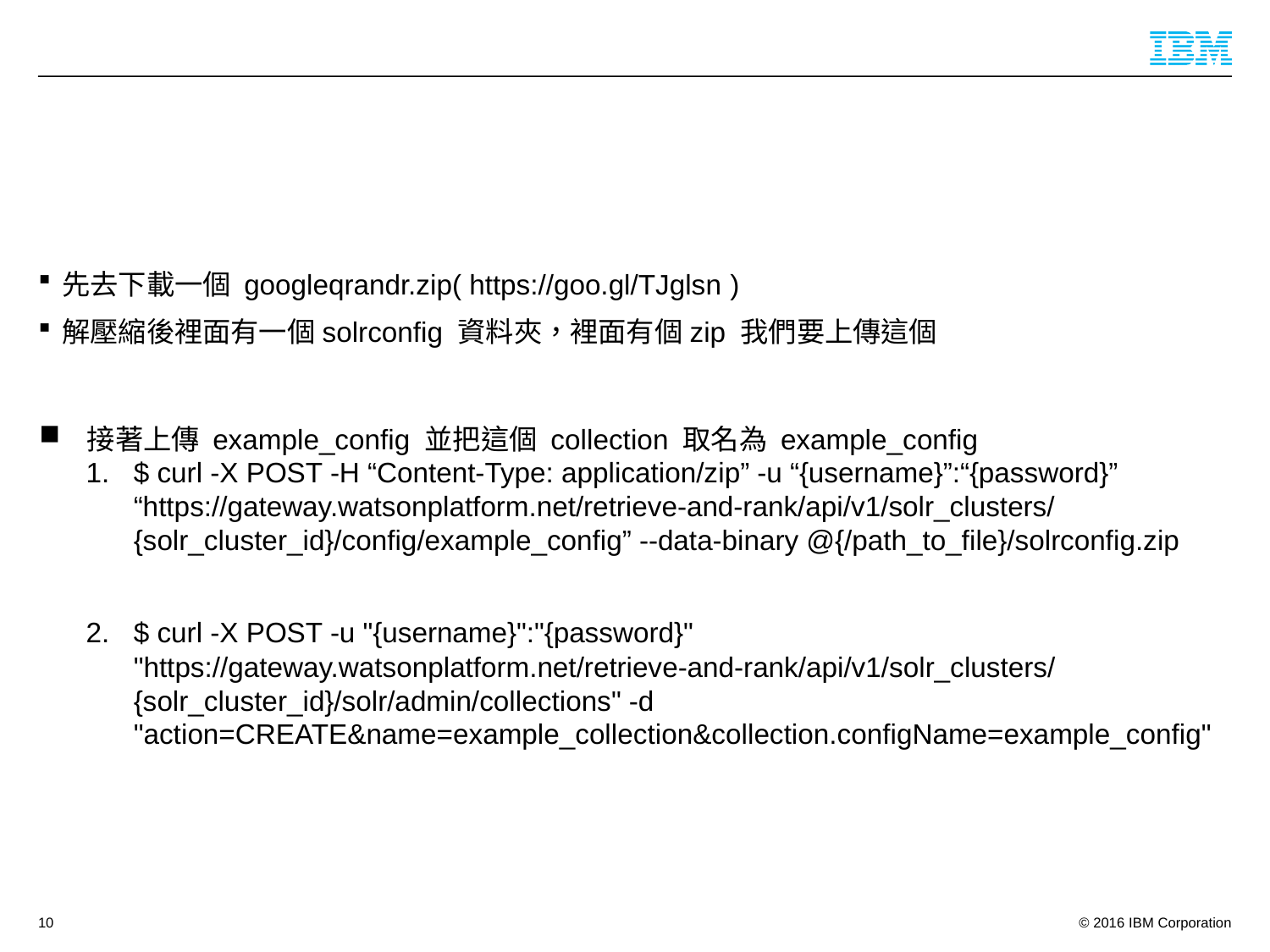

#
先去下載一個 googleqrandr.zip( https://goo.gl/TJglsn )
解壓縮後裡面有一個solrconfig 資料夾，裡面有個zip 我們要上傳這個

接著上傳 example_config 並把這個 collection 取名為 example_config
$ curl -X POST -H “Content-Type: application/zip” -u “{username}”:“{password}” “https://gateway.watsonplatform.net/retrieve-and-rank/api/v1/solr_clusters/{solr_cluster_id}/config/example_config” --data-binary @{/path_to_file}/solrconfig.zip

$ curl -X POST -u "{username}":"{password}" "https://gateway.watsonplatform.net/retrieve-and-rank/api/v1/solr_clusters/{solr_cluster_id}/solr/admin/collections" -d "action=CREATE&name=example_collection&collection.configName=example_config"

10